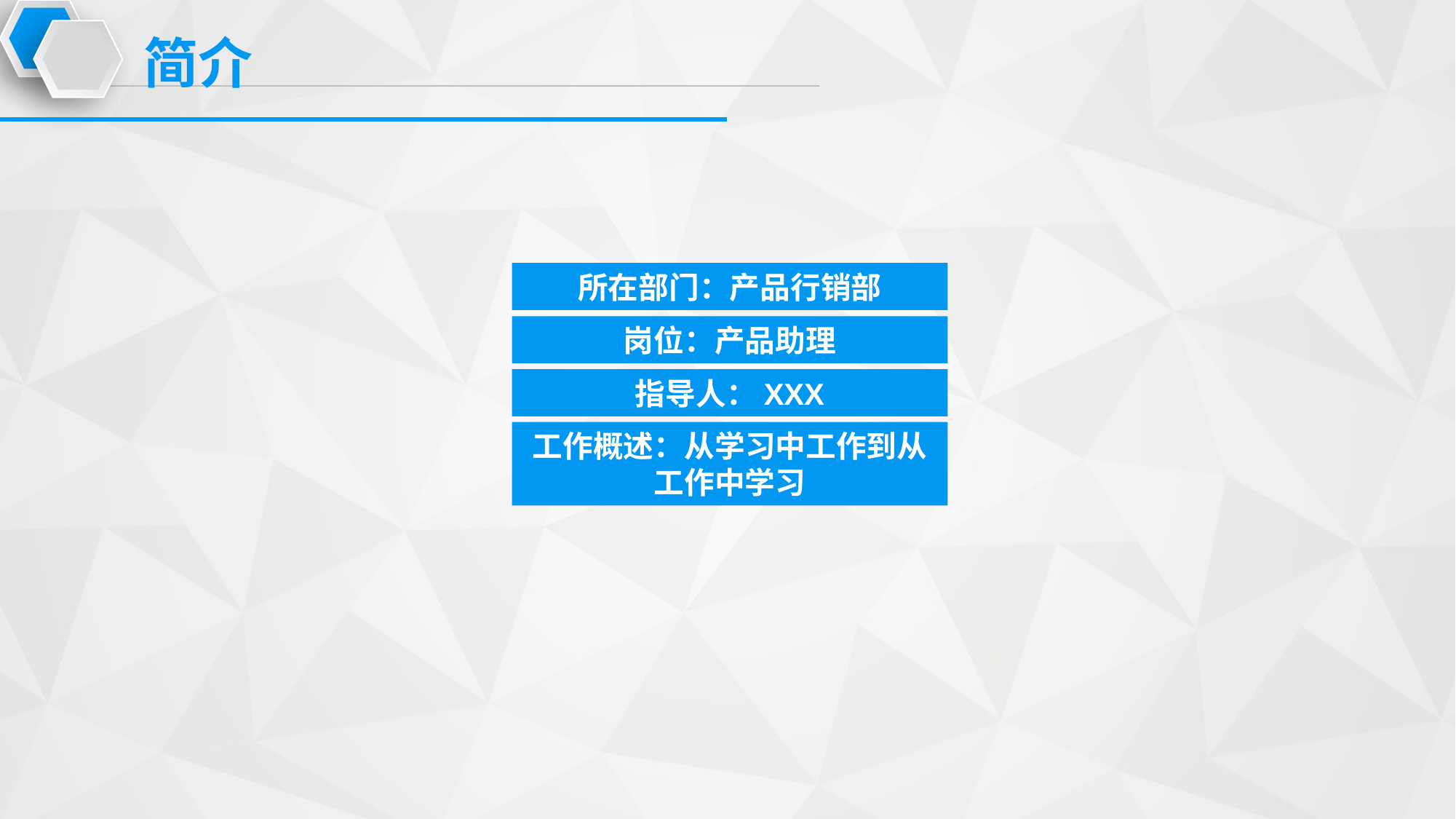

简介

所在部门：产品行销部
岗位：产品助理
指导人：XXX
工作概述：从学习中工作到从工作中学习